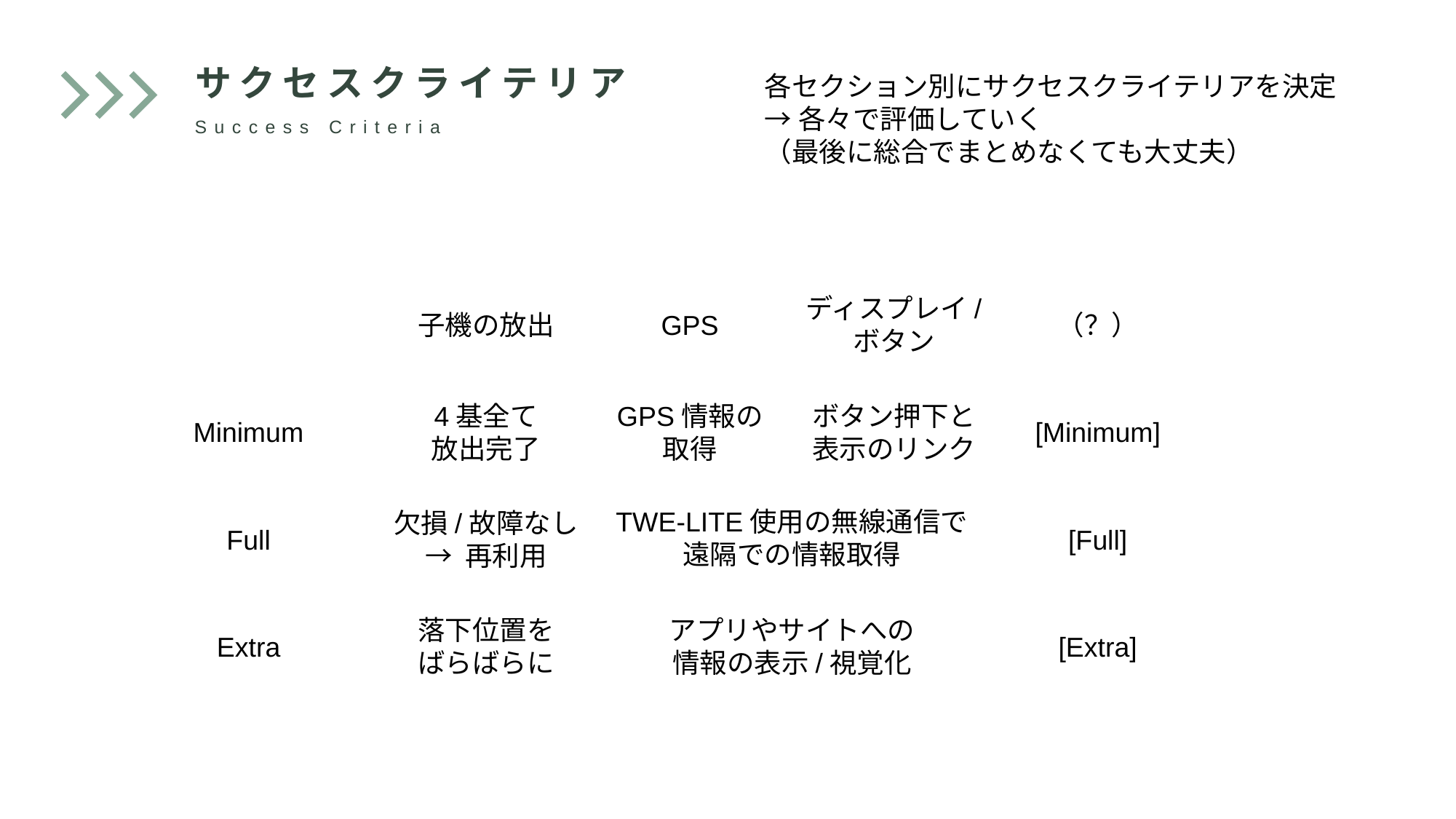

サクセスクライテリア
各セクション別にサクセスクライテリアを決定
→各々で評価していく
（最後に総合でまとめなくても大丈夫）

Success Criteria
ディスプレイ/
ボタン
子機の放出
GPS
（？）
4基全て
放出完了
GPS情報の
取得
ボタン押下と
表示のリンク
Minimum
[Minimum]
TWE-LITE使用の無線通信で
遠隔での情報取得
欠損/故障なし
→ 再利用
Full
[Full]
アプリやサイトへの
情報の表示/視覚化
落下位置を
ばらばらに
Extra
[Extra]